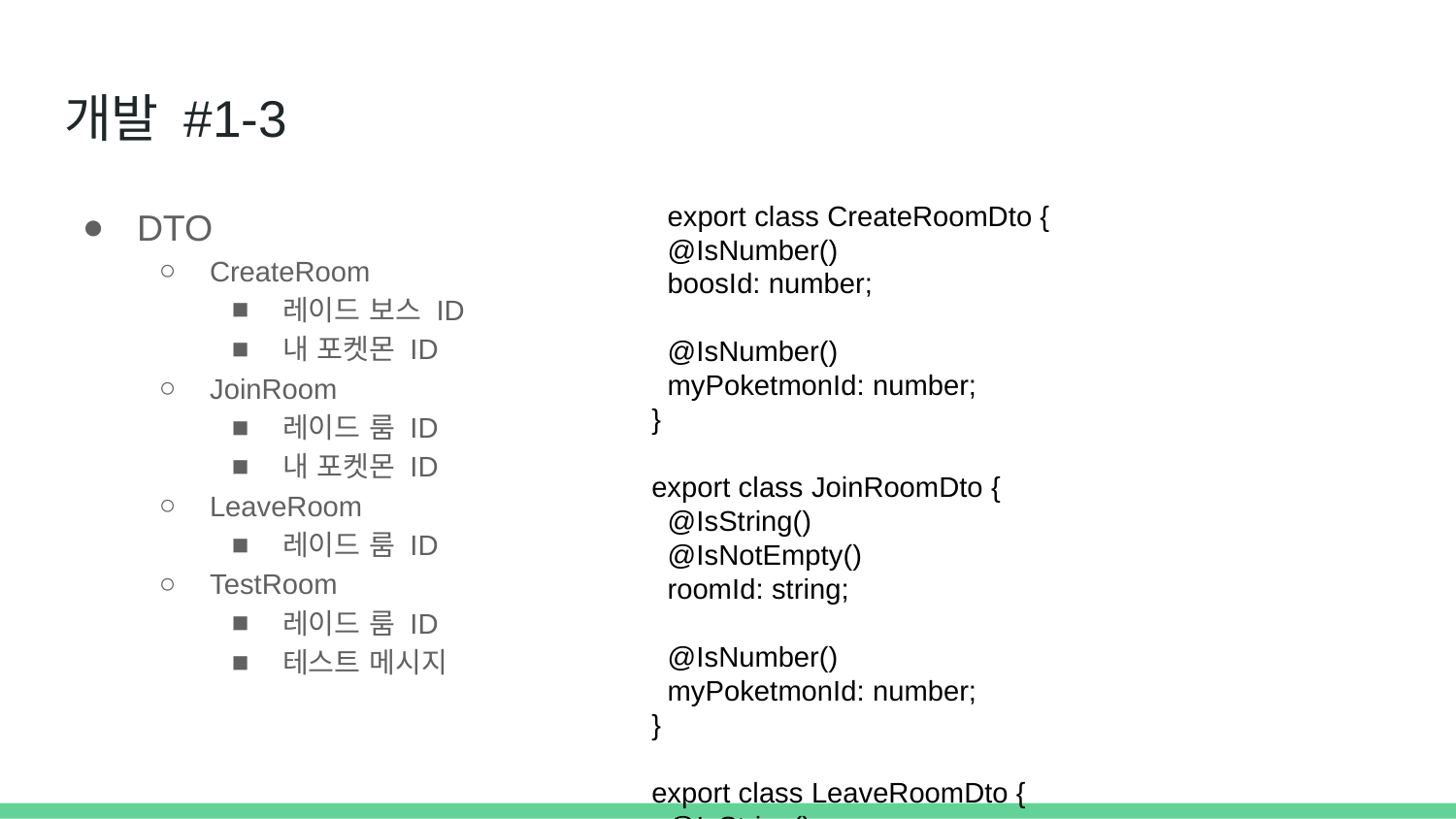

# 개발 #1-3
  export class CreateRoomDto {
  @IsNumber()
  boosId: number;

  @IsNumber()
  myPoketmonId: number;
}

export class JoinRoomDto {
  @IsString()
  @IsNotEmpty()
  roomId: string;

  @IsNumber()
  myPoketmonId: number;
}

export class LeaveRoomDto {
  @IsString()
  @IsNotEmpty()
  roomId: string;
}

export class TestRoomDto {
  @IsString()
  @IsNotEmpty()
  roomId: string;

  @IsString()
  @IsNotEmpty()
  message: string;
}
DTO
CreateRoom
레이드 보스 ID
내 포켓몬 ID
JoinRoom
레이드 룸 ID
내 포켓몬 ID
LeaveRoom
레이드 룸 ID
TestRoom
레이드 룸 ID
테스트 메시지